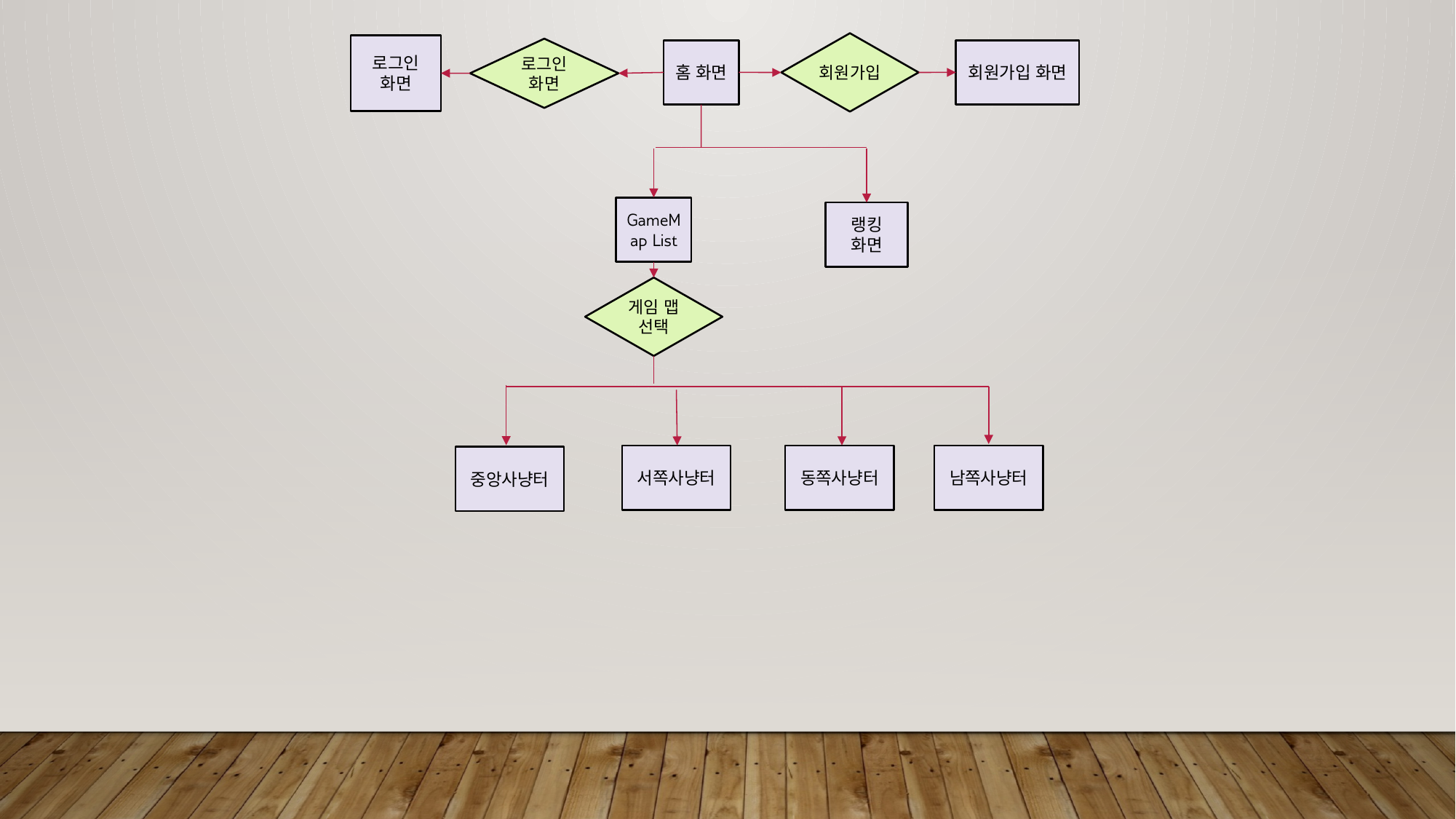

회원가입
로그인 화면
로그인 화면
홈 화면
회원가입 화면
GameMap List
랭킹 화면
게임 맵 선택
서쪽사냥터
동쪽사냥터
남쪽사냥터
중앙사냥터